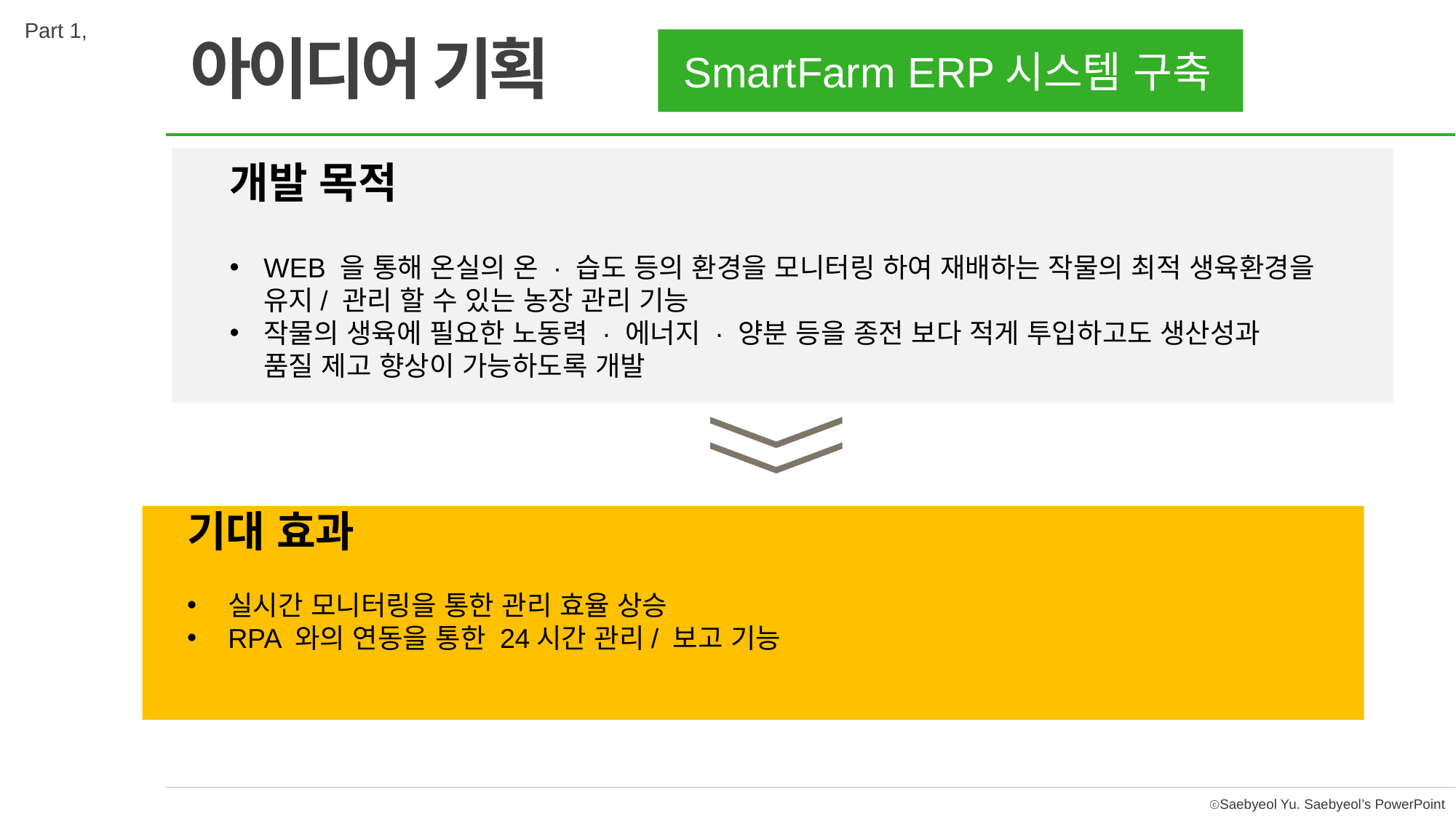

Part 1,
아이디어 기획

SmartFarm ERP시스템 구축

개발 목적
WEB 을 통해 온실의 온 · 습도 등의 환경을 모니터링 하여 재배하는 작물의 최적 생육환경을
유지/ 관리 할 수 있는 농장 관리 기능
작물의 생육에 필요한 노동력 · 에너지 · 양분 등을 종전 보다 적게 투입하고도 생산성과
품질 제고 향상이 가능하도록 개발

기대 효과

실시간 모니터링을 통한 관리 효율 상승
RPA 와의 연동을 통한 24시간 관리/ 보고 기능